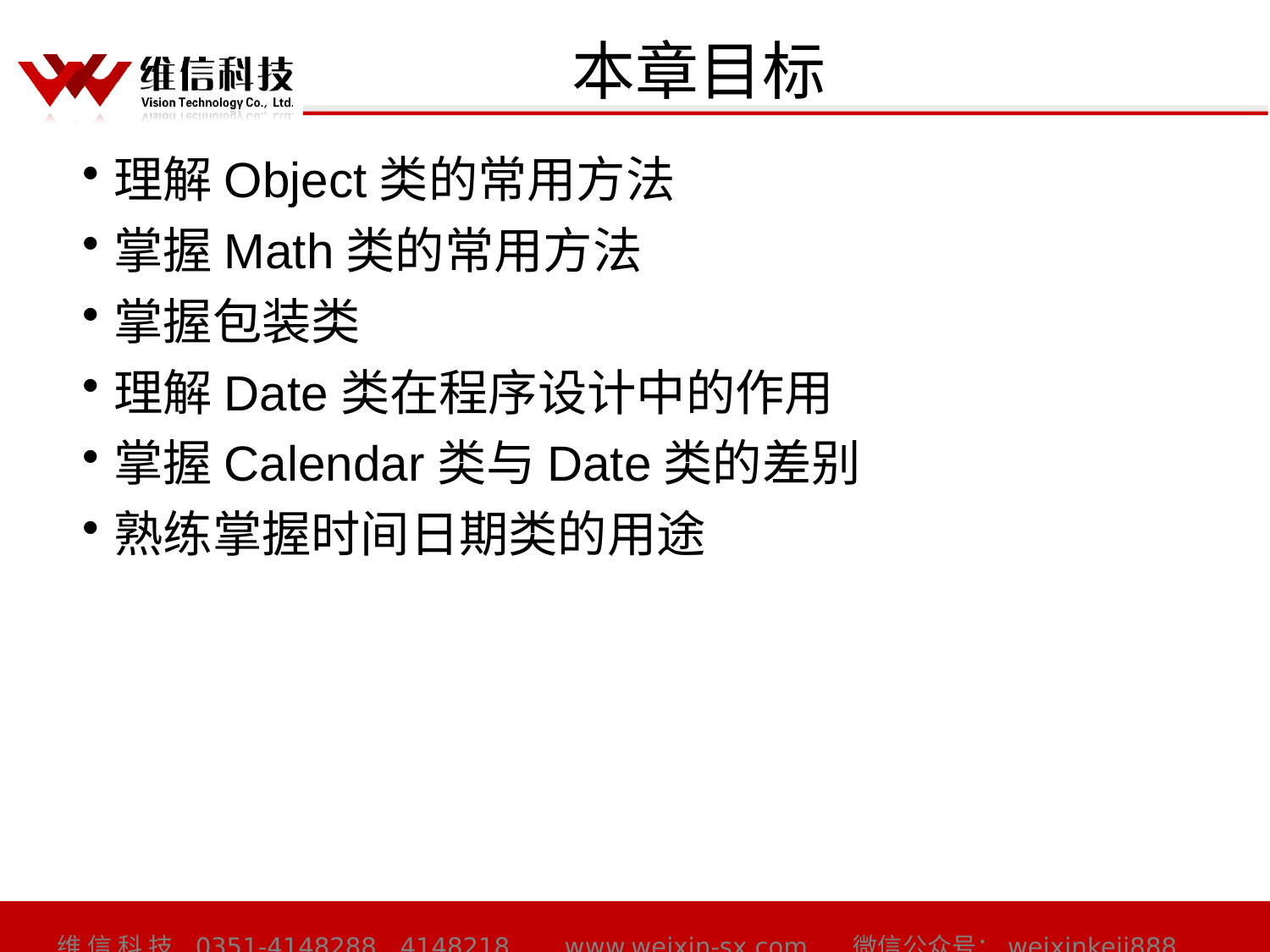

本章目标
理解Object类的常用方法
掌握Math类的常用方法
掌握包装类
理解Date类在程序设计中的作用
掌握Calendar类与Date类的差别
熟练掌握时间日期类的用途